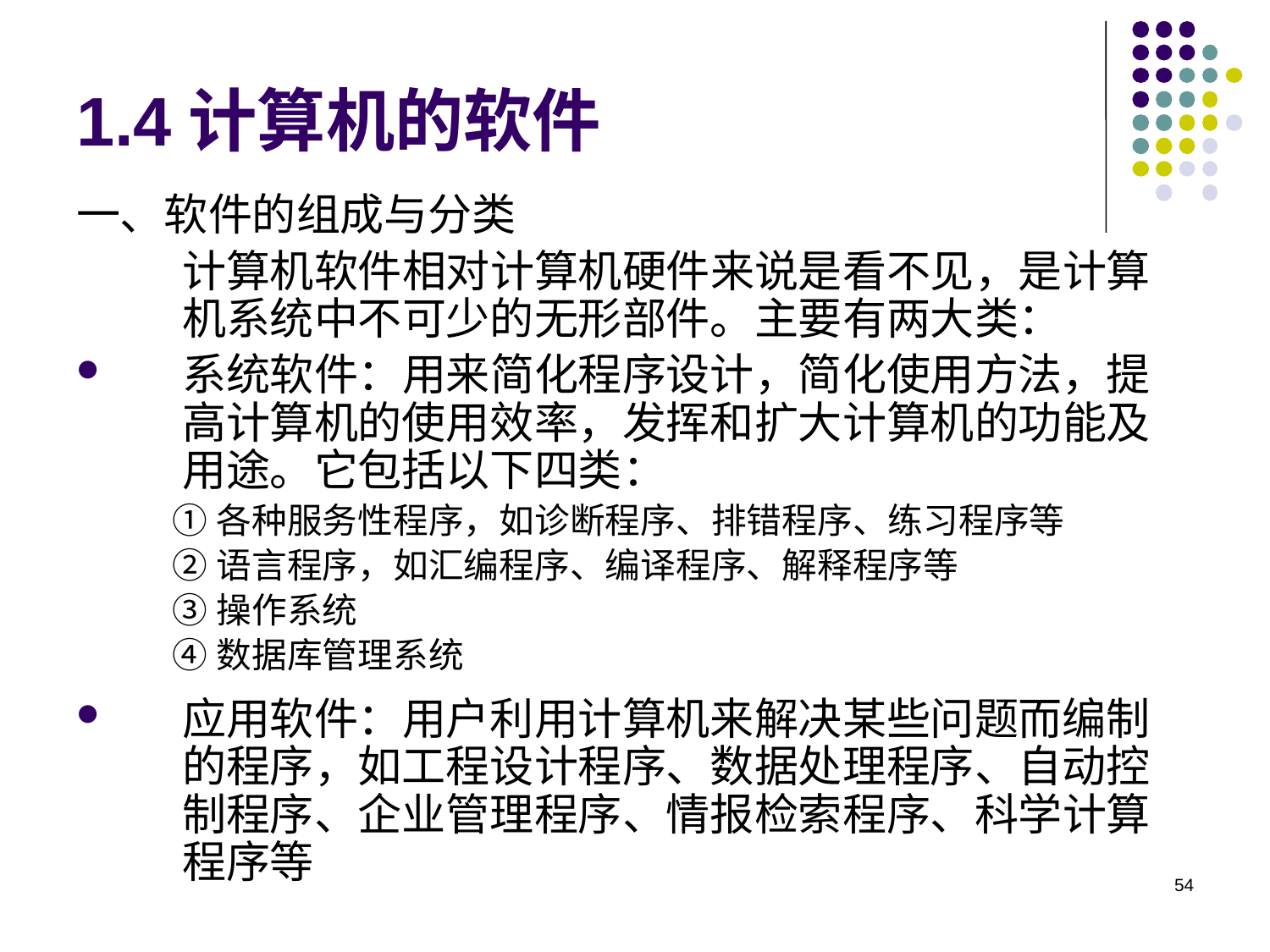

# 1.4计算机的软件
一、软件的组成与分类
	计算机软件相对计算机硬件来说是看不见，是计算机系统中不可少的无形部件。主要有两大类：
系统软件：用来简化程序设计，简化使用方法，提高计算机的使用效率，发挥和扩大计算机的功能及用途。它包括以下四类：
①各种服务性程序，如诊断程序、排错程序、练习程序等
②语言程序，如汇编程序、编译程序、解释程序等
③操作系统
④数据库管理系统
应用软件：用户利用计算机来解决某些问题而编制的程序，如工程设计程序、数据处理程序、自动控制程序、企业管理程序、情报检索程序、科学计算程序等

54